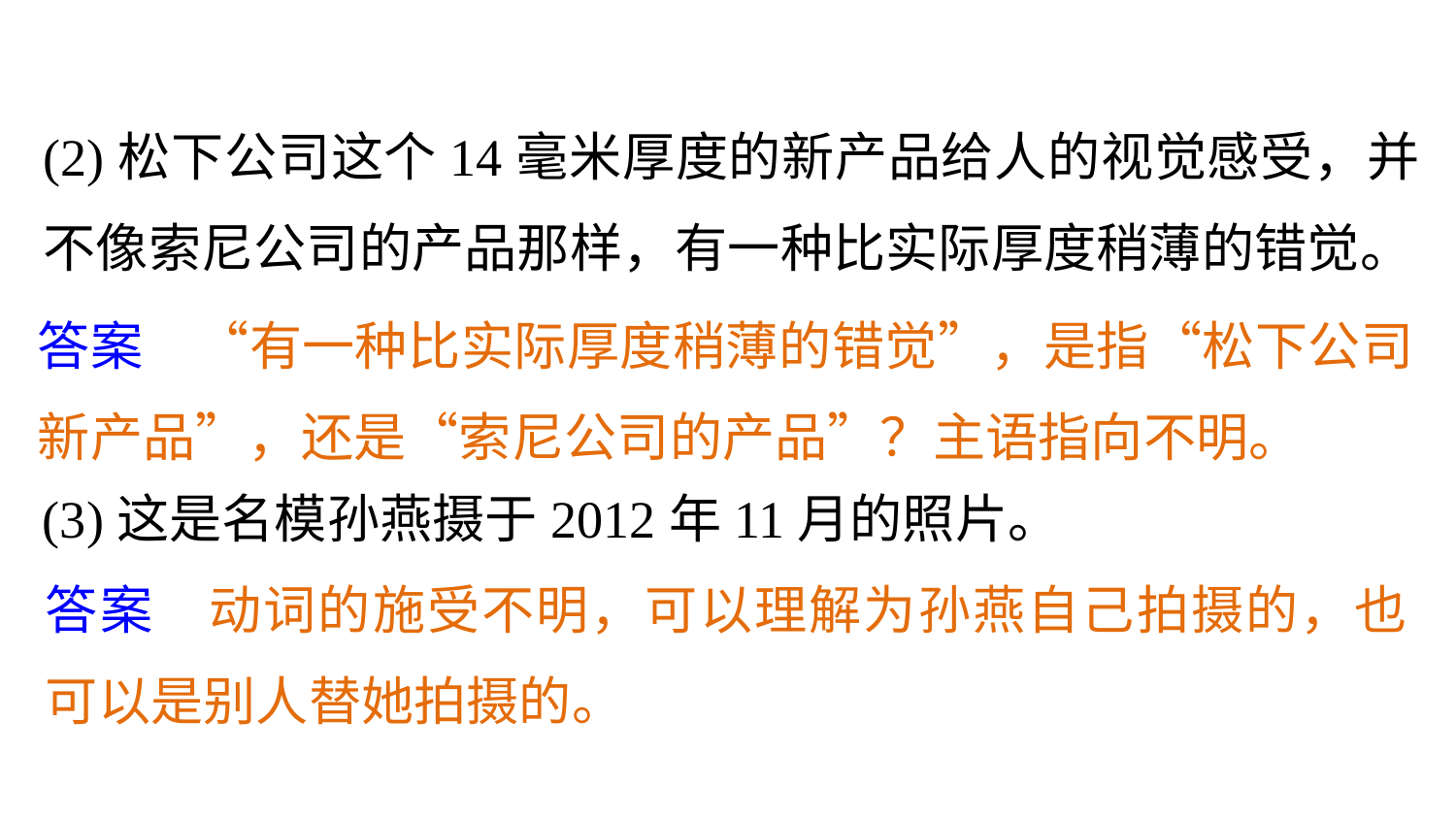

(2)松下公司这个14毫米厚度的新产品给人的视觉感受，并不像索尼公司的产品那样，有一种比实际厚度稍薄的错觉。
答案　“有一种比实际厚度稍薄的错觉”，是指“松下公司新产品”，还是“索尼公司的产品”？主语指向不明。
(3)这是名模孙燕摄于2012年11月的照片。
答案　动词的施受不明，可以理解为孙燕自己拍摄的，也可以是别人替她拍摄的。